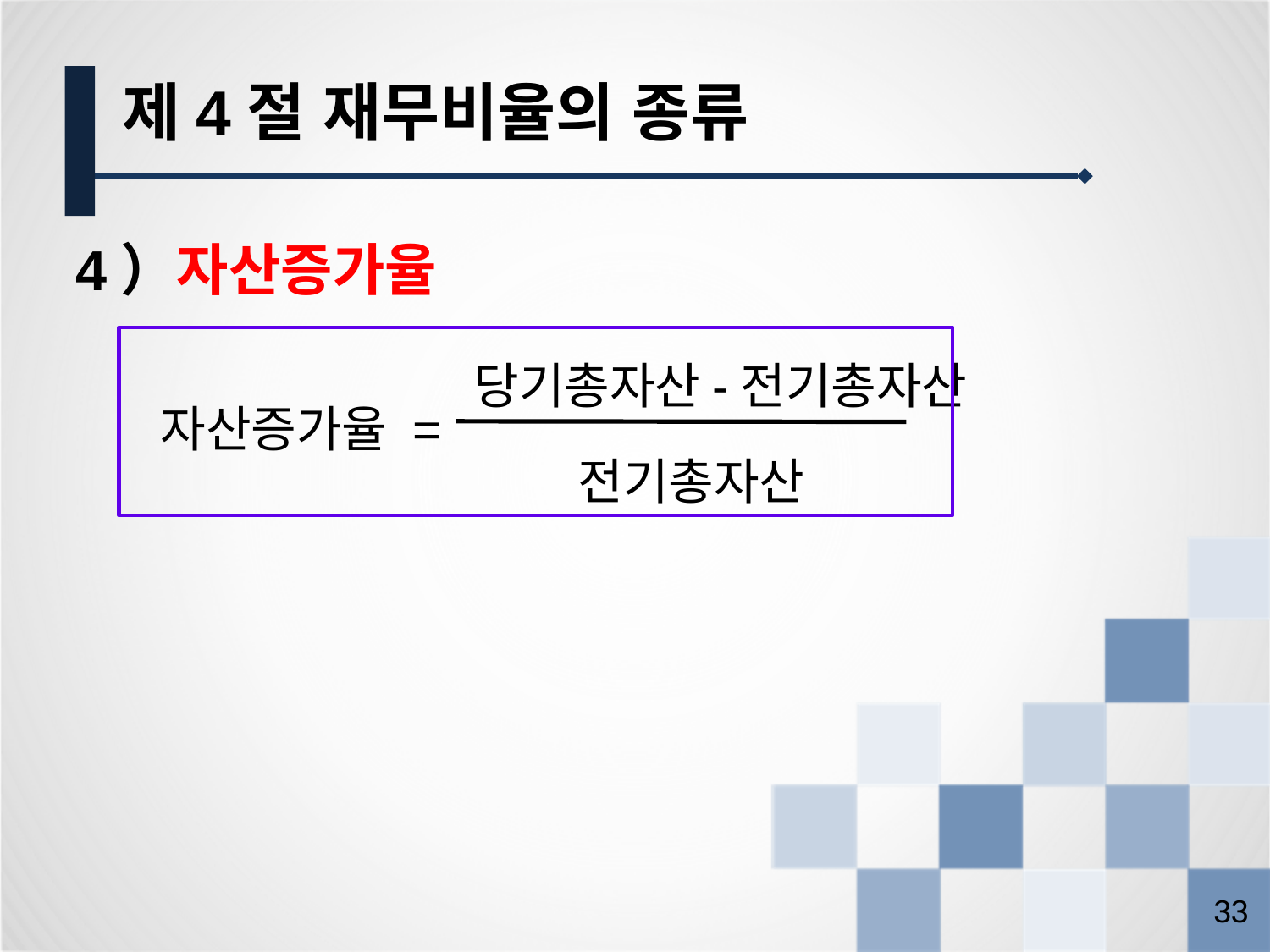

제4절 재무비율의 종류

4）자산증가율

당기총자산-전기총자산
자산증가율 =
전기총자산
33